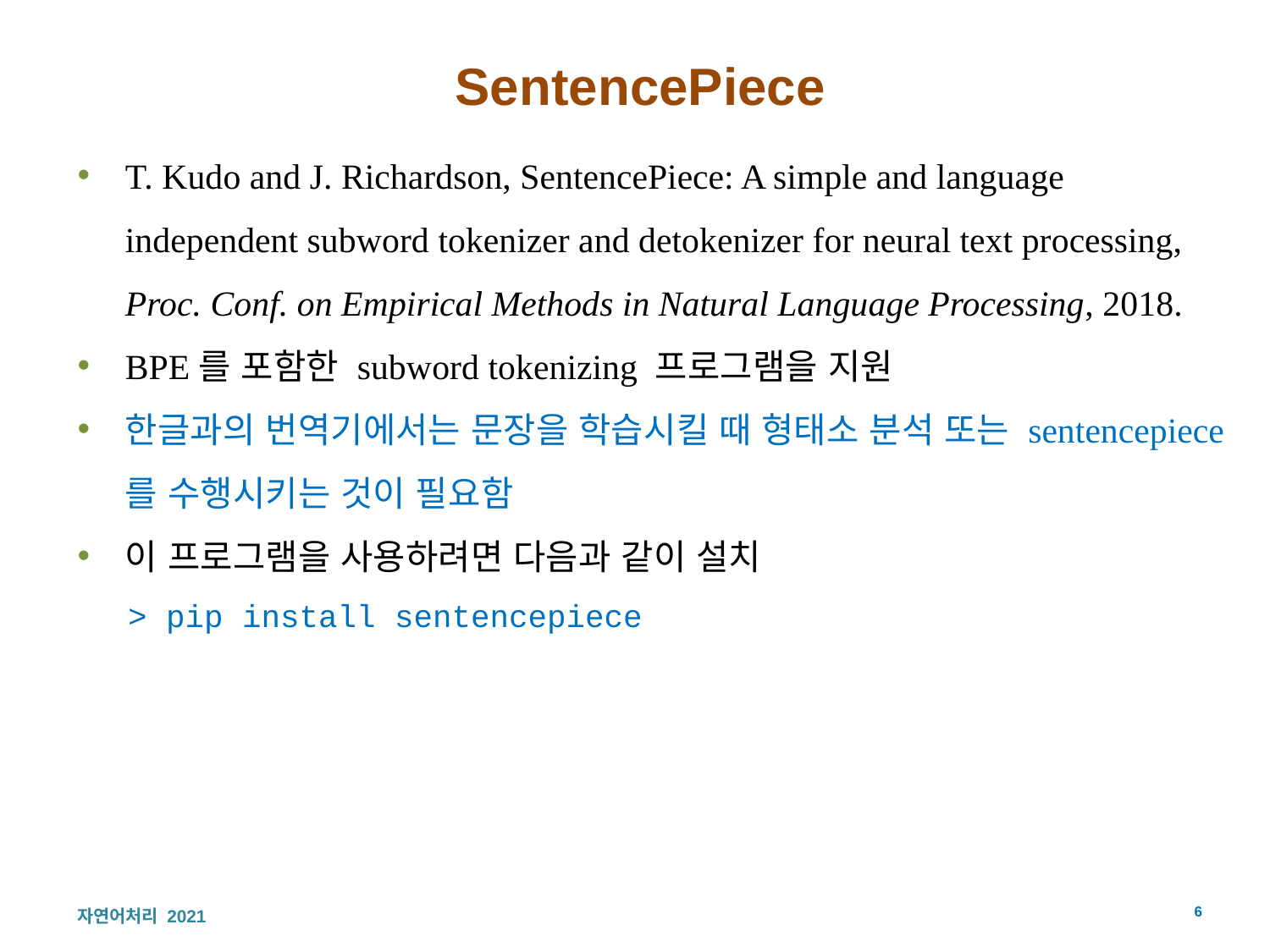

# SentencePiece
T. Kudo and J. Richardson, SentencePiece: A simple and language independent subword tokenizer and detokenizer for neural text processing, Proc. Conf. on Empirical Methods in Natural Language Processing, 2018.
BPE를 포함한 subword tokenizing 프로그램을 지원
한글과의 번역기에서는 문장을 학습시킬 때 형태소 분석 또는 sentencepiece를 수행시키는 것이 필요함
이 프로그램을 사용하려면 다음과 같이 설치
> pip install sentencepiece